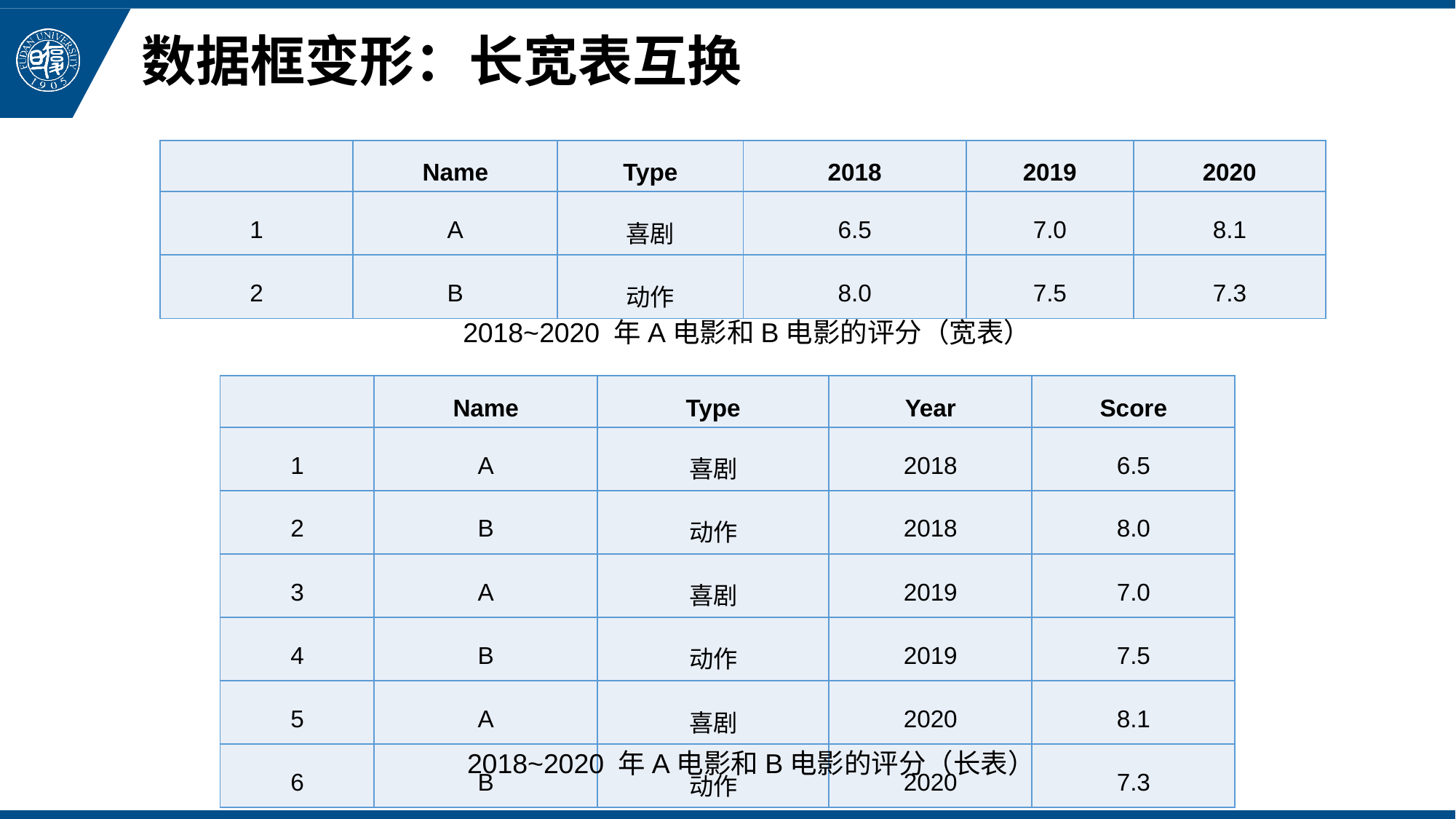

# 数据框变形：长宽表互换
|  | Name | Type | 2018 | 2019 | 2020 |
| --- | --- | --- | --- | --- | --- |
| 1 | A | 喜剧 | 6.5 | 7.0 | 8.1 |
| 2 | B | 动作 | 8.0 | 7.5 | 7.3 |
2018~2020 年A电影和B电影的评分（宽表）
|  | Name | Type | Year | Score |
| --- | --- | --- | --- | --- |
| 1 | A | 喜剧 | 2018 | 6.5 |
| 2 | B | 动作 | 2018 | 8.0 |
| 3 | A | 喜剧 | 2019 | 7.0 |
| 4 | B | 动作 | 2019 | 7.5 |
| 5 | A | 喜剧 | 2020 | 8.1 |
| 6 | B | 动作 | 2020 | 7.3 |
2018~2020 年A电影和B电影的评分（长表）